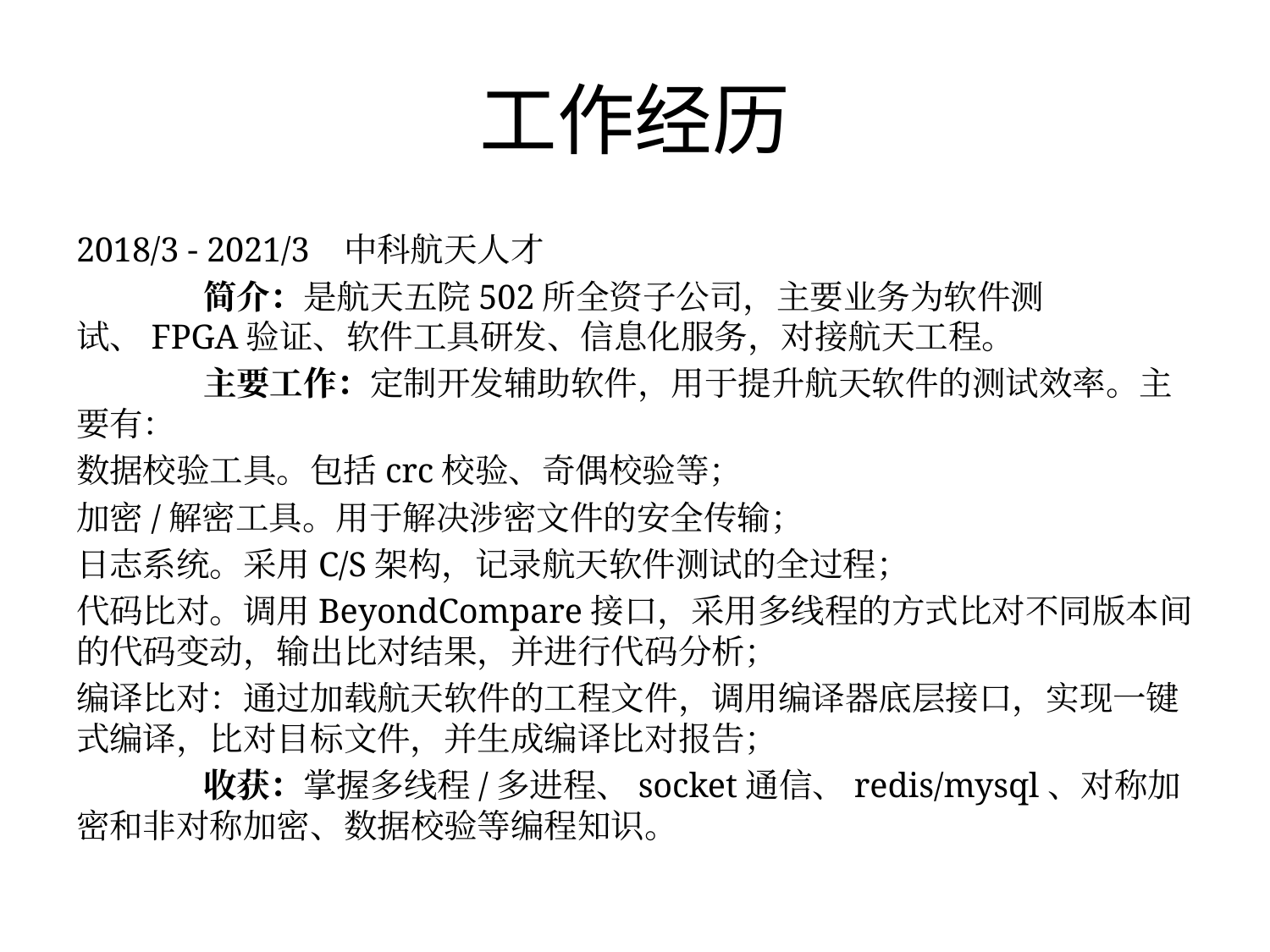

# 工作经历
2018/3 - 2021/3   中科航天人才
	简介：是航天五院502所全资子公司，主要业务为软件测试、FPGA验证、软件工具研发、信息化服务，对接航天工程。
	主要工作：定制开发辅助软件，用于提升航天软件的测试效率。主要有：
数据校验工具。包括crc校验、奇偶校验等；
加密/解密工具。用于解决涉密文件的安全传输；
日志系统。采用C/S架构，记录航天软件测试的全过程；
代码比对。调用BeyondCompare接口，采用多线程的方式比对不同版本间的代码变动，输出比对结果，并进行代码分析；
编译比对：通过加载航天软件的工程文件，调用编译器底层接口，实现一键式编译，比对目标文件，并生成编译比对报告；
	收获：掌握多线程/多进程、socket通信、redis/mysql、对称加密和非对称加密、数据校验等编程知识。